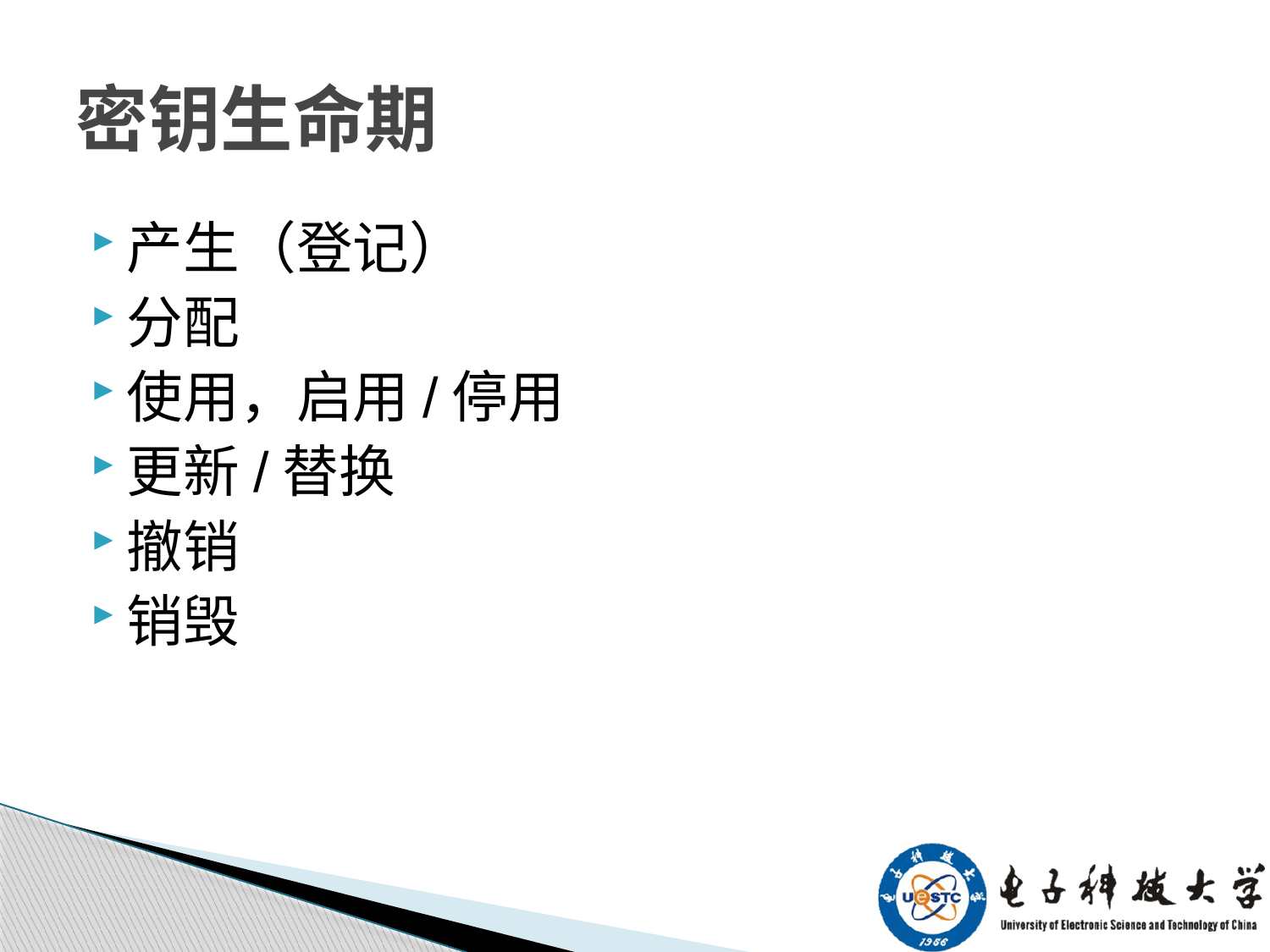

# 密钥生命期
产生（登记）
分配
使用，启用/停用
更新/替换
撤销
销毁